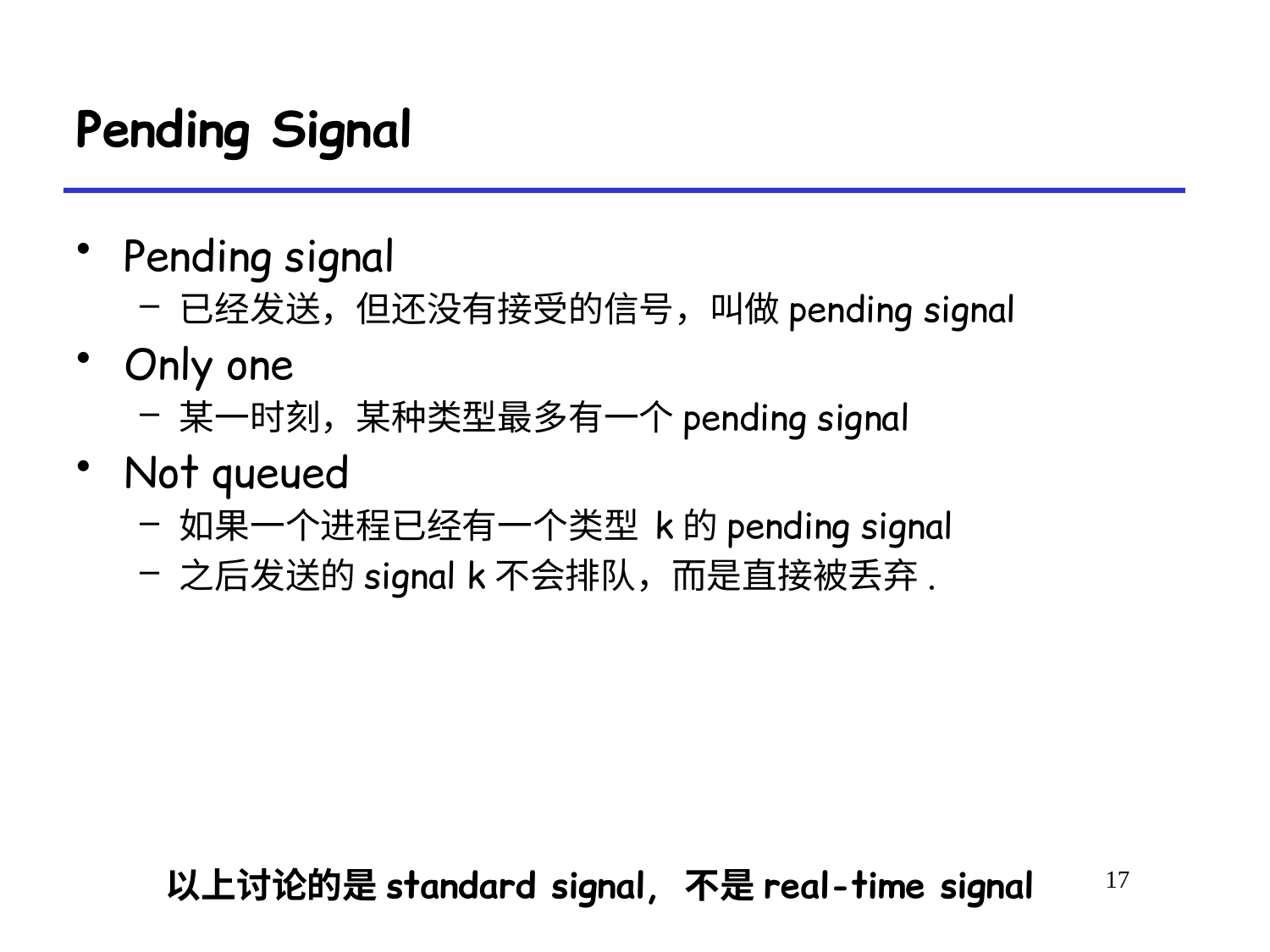

# Pending Signal
Pending signal
已经发送，但还没有接受的信号，叫做pending signal
Only one
某一时刻，某种类型最多有一个pending signal
Not queued
如果一个进程已经有一个类型 k的pending signal
之后发送的signal k不会排队，而是直接被丢弃.
以上讨论的是standard signal, 不是real-time signal
17